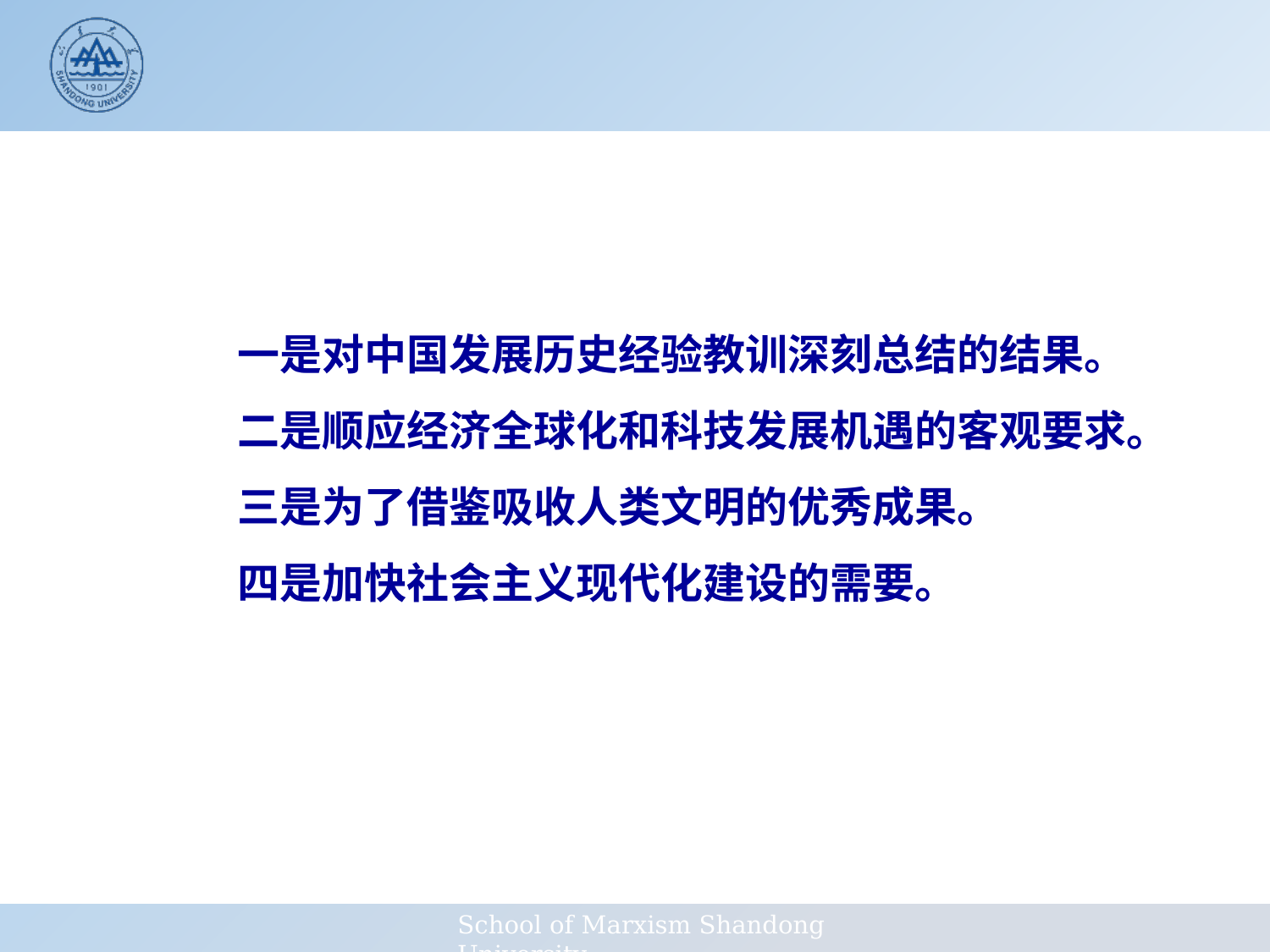

一是对中国发展历史经验教训深刻总结的结果。
二是顺应经济全球化和科技发展机遇的客观要求。
三是为了借鉴吸收人类文明的优秀成果。
四是加快社会主义现代化建设的需要。